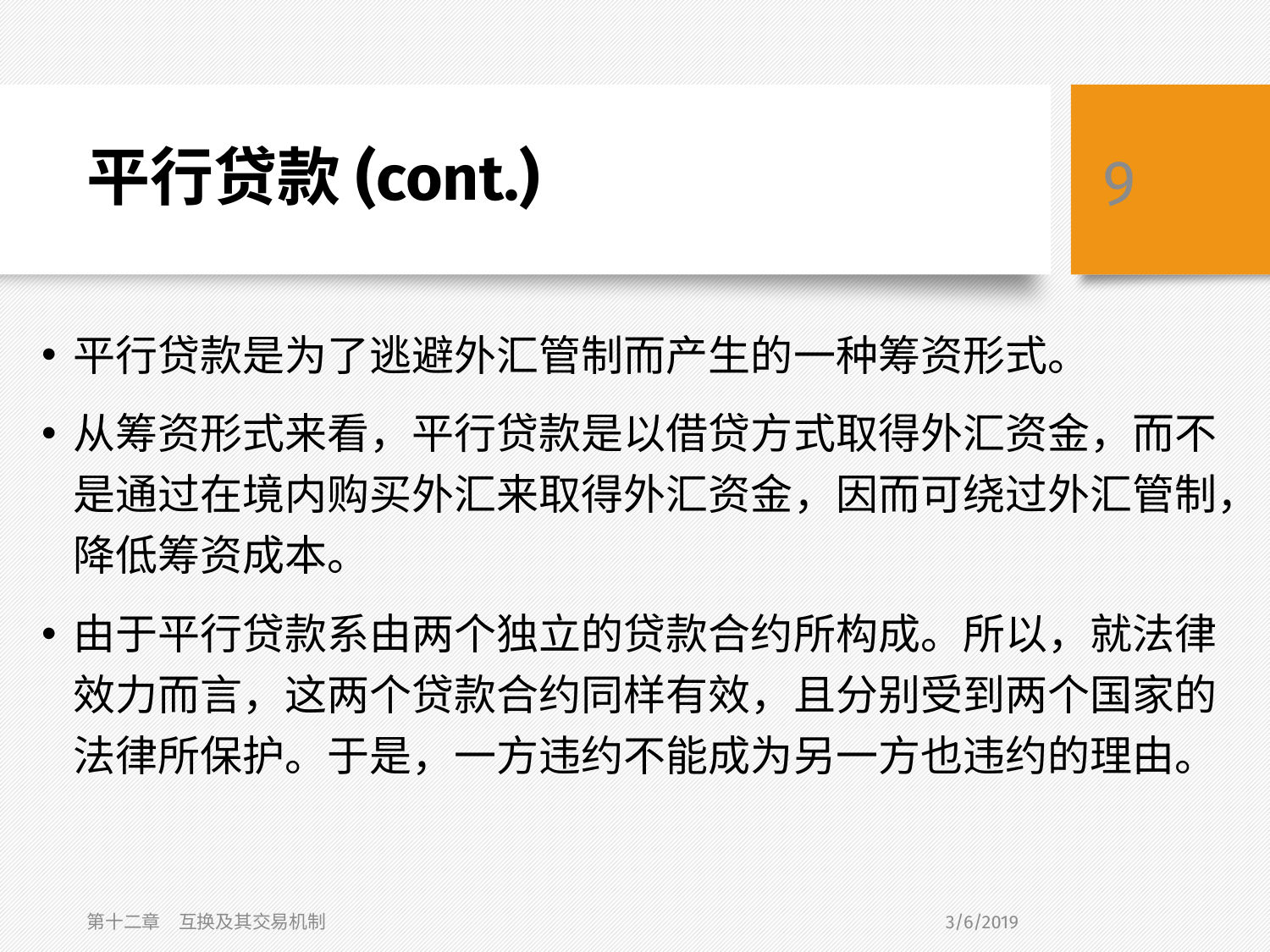

# 平行贷款(cont.)
9
平行贷款是为了逃避外汇管制而产生的一种筹资形式。
从筹资形式来看，平行贷款是以借贷方式取得外汇资金，而不是通过在境内购买外汇来取得外汇资金，因而可绕过外汇管制，降低筹资成本。
由于平行贷款系由两个独立的贷款合约所构成。所以，就法律效力而言，这两个贷款合约同样有效，且分别受到两个国家的法律所保护。于是，一方违约不能成为另一方也违约的理由。
3/6/2019
第十二章　互换及其交易机制